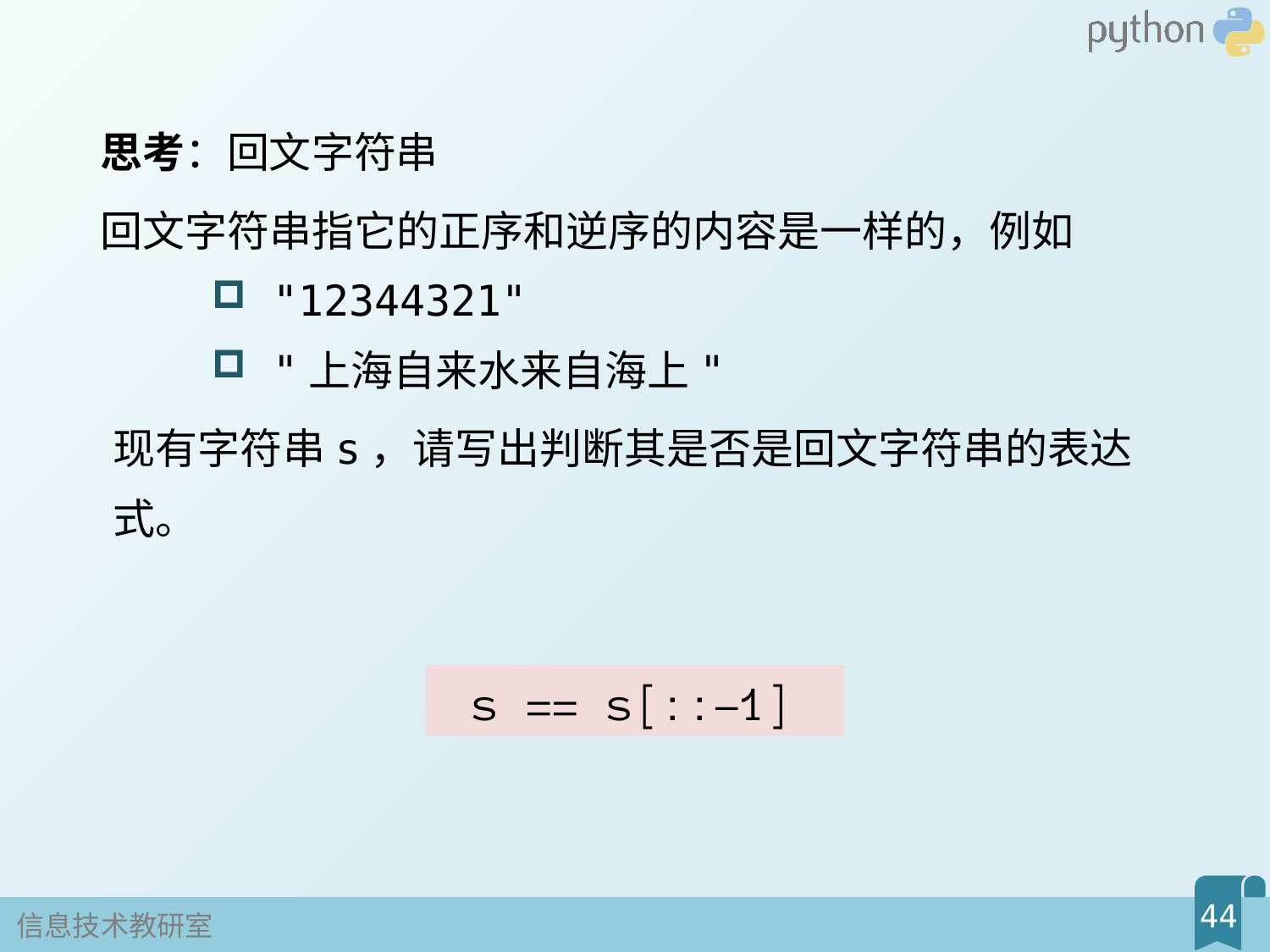

思考：回文字符串
回文字符串指它的正序和逆序的内容是一样的，例如
 "12344321"
 "上海自来水来自海上"
现有字符串s，请写出判断其是否是回文字符串的表达式。
s == s[::-1]
44